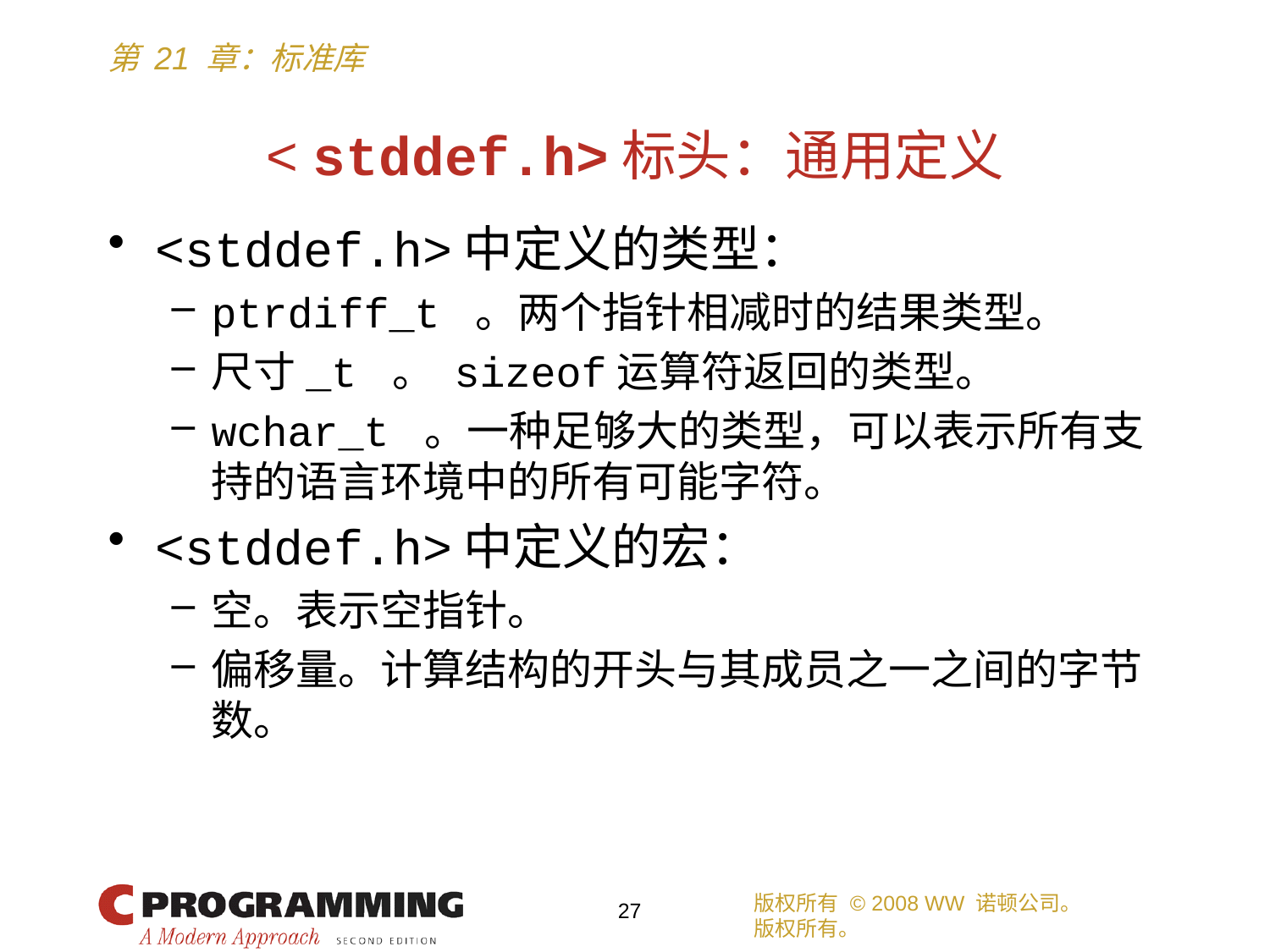

# < stddef.h>标头：通用定义
<stddef.h>中定义的类型：
ptrdiff_t 。两个指针相减时的结果类型。
尺寸_t 。 sizeof运算符返回的类型。
wchar_t 。一种足够大的类型，可以表示所有支持的语言环境中的所有可能字符。
<stddef.h>中定义的宏：
空。表示空指针。
偏移量。计算结构的开头与其成员之一之间的字节数。
版权所有 © 2008 WW 诺顿公司。
版权所有。
27